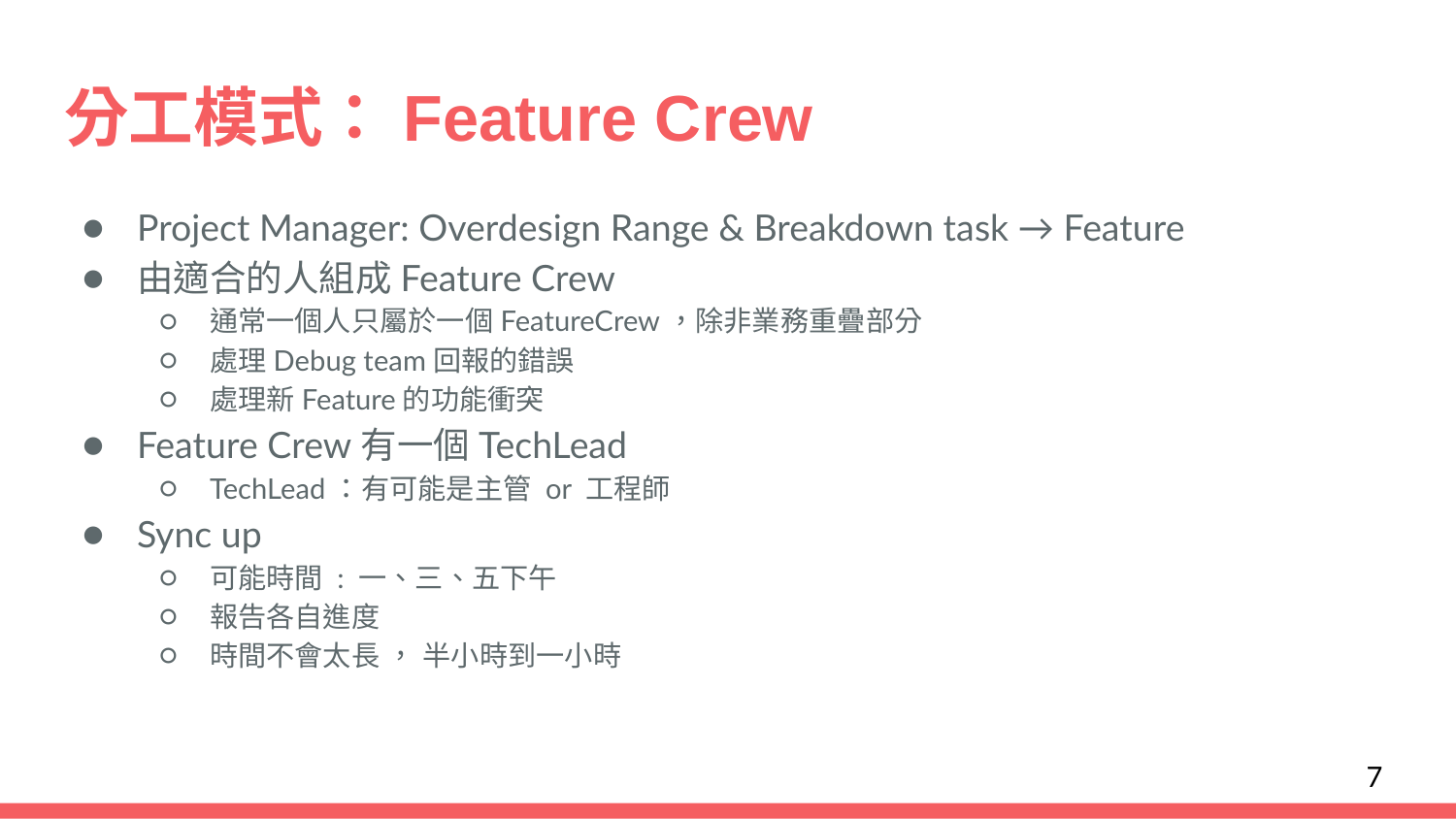

# 分工模式：Feature Crew
Project Manager: Overdesign Range & Breakdown task → Feature
由適合的人組成Feature Crew
通常一個人只屬於一個FeatureCrew，除非業務重疊部分
處理Debug team回報的錯誤
處理新Feature的功能衝突
Feature Crew有一個TechLead
TechLead：有可能是主管 or 工程師
Sync up
可能時間 : 一、三、五下午
報告各自進度
時間不會太長 ， 半小時到一小時
7